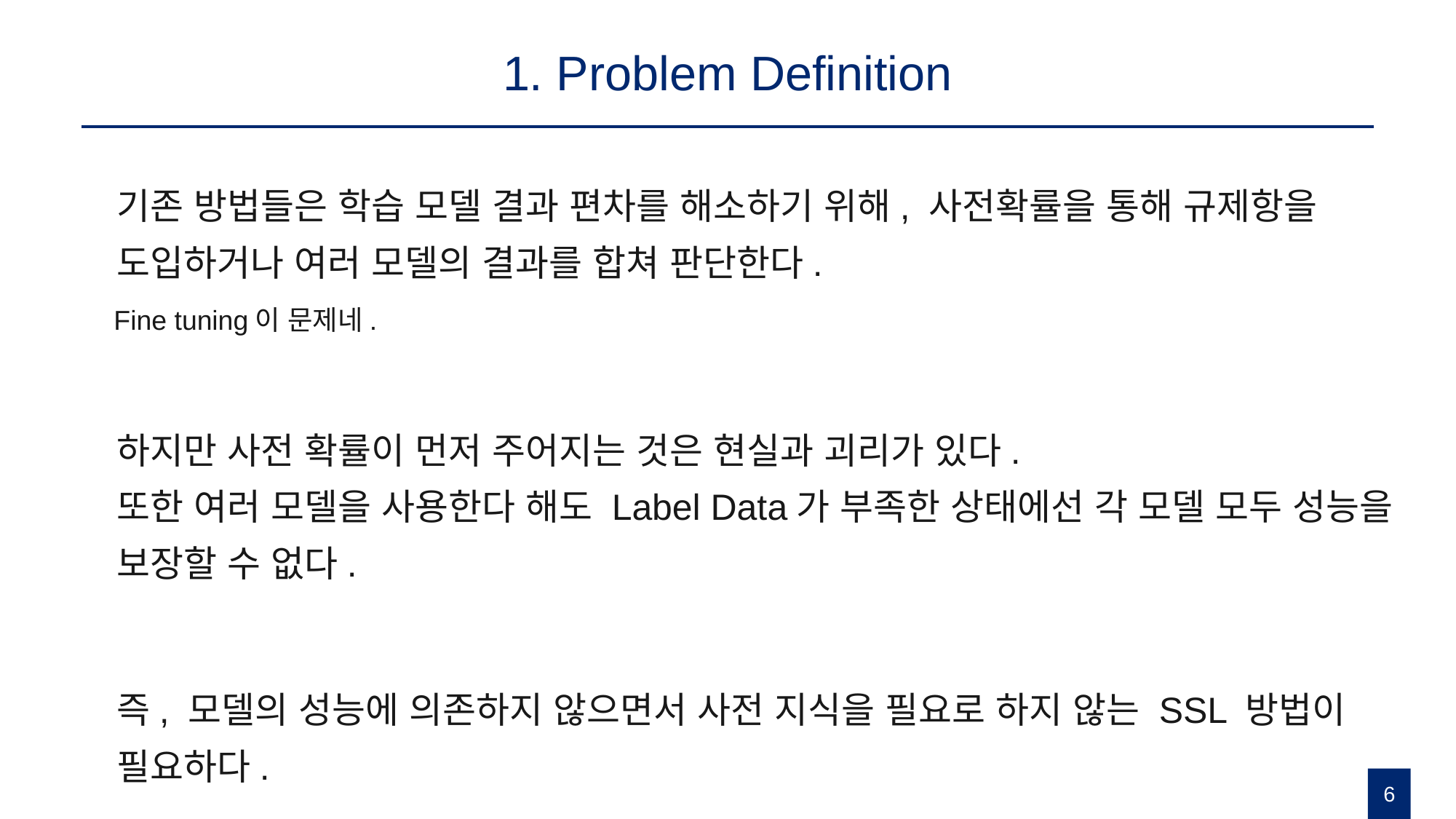

# 1. Problem Definition
기존 방법들은 학습 모델 결과 편차를 해소하기 위해, 사전확률을 통해 규제항을 도입하거나 여러 모델의 결과를 합쳐 판단한다.
Fine tuning이 문제네.
하지만 사전 확률이 먼저 주어지는 것은 현실과 괴리가 있다.
또한 여러 모델을 사용한다 해도 Label Data가 부족한 상태에선 각 모델 모두 성능을 보장할 수 없다.
즉, 모델의 성능에 의존하지 않으면서 사전 지식을 필요로 하지 않는 SSL 방법이 필요하다.